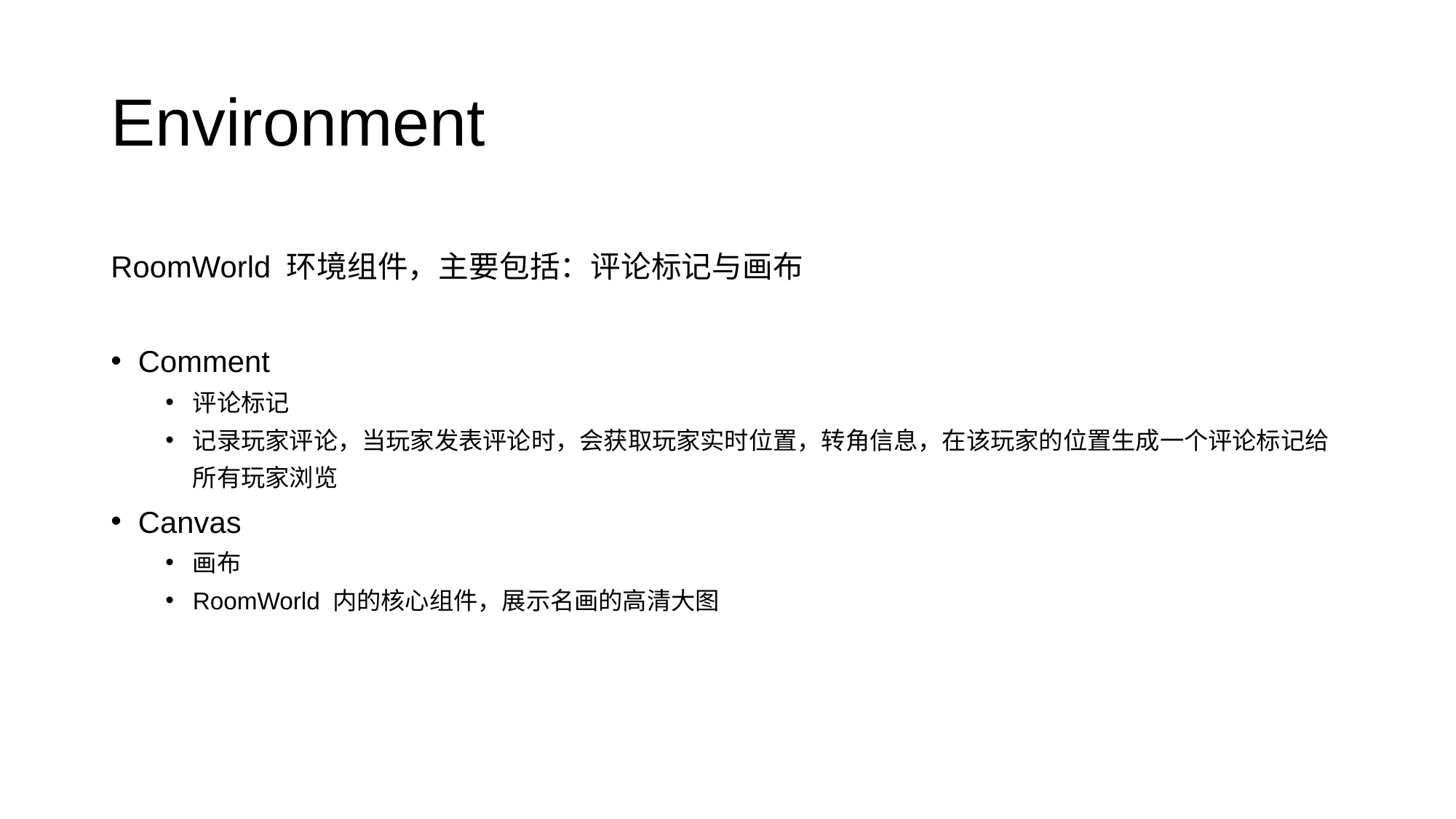

# Environment
RoomWorld 环境组件，主要包括：评论标记与画布

Comment
评论标记
记录玩家评论，当玩家发表评论时，会获取玩家实时位置，转角信息，在该玩家的位置生成一个评论标记给所有玩家浏览
Canvas
画布
RoomWorld 内的核心组件，展示名画的高清大图